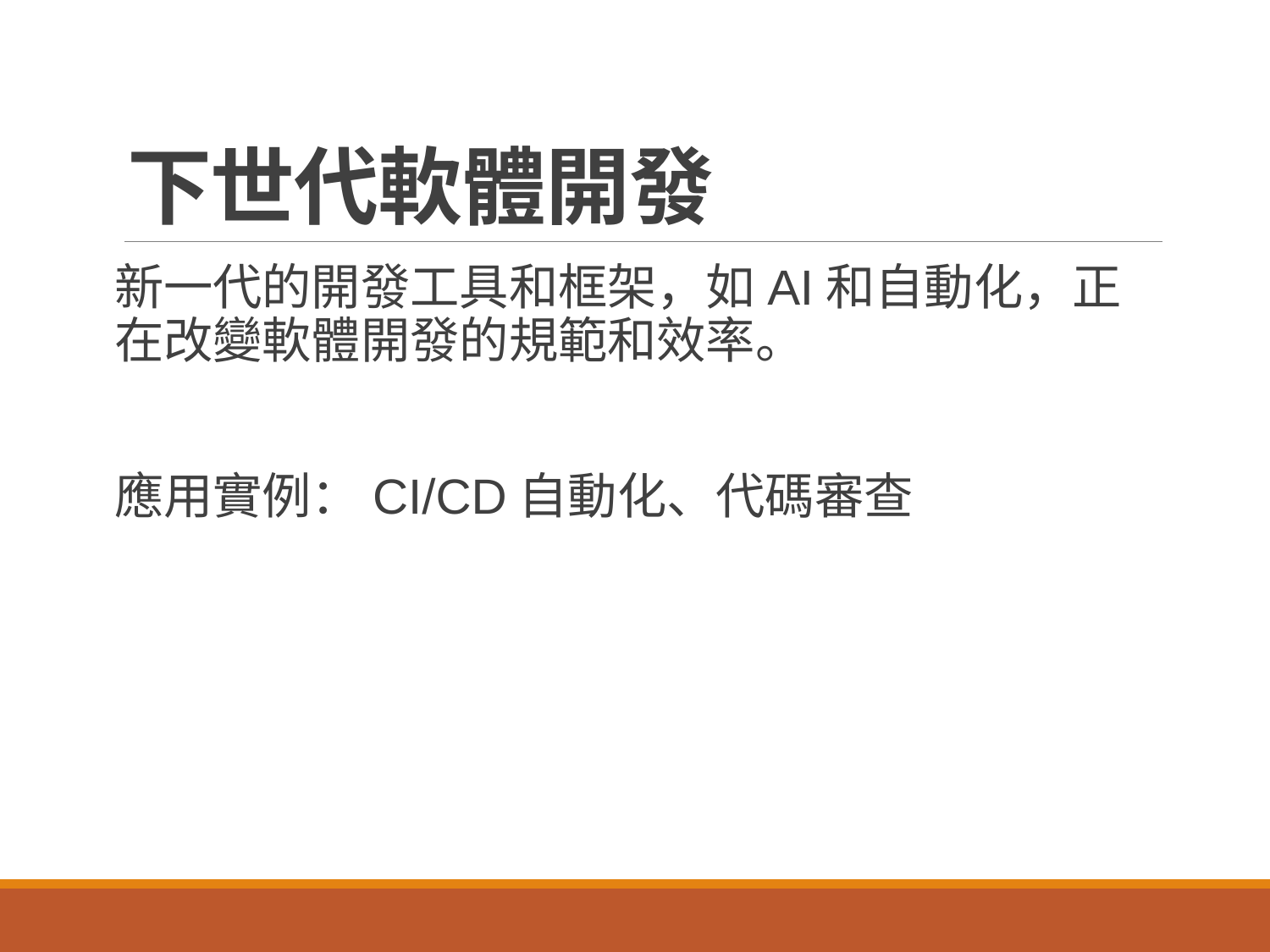

# 下世代軟體開發
新一代的開發工具和框架，如AI和自動化，正在改變軟體開發的規範和效率。

應用實例：CI/CD自動化、代碼審查